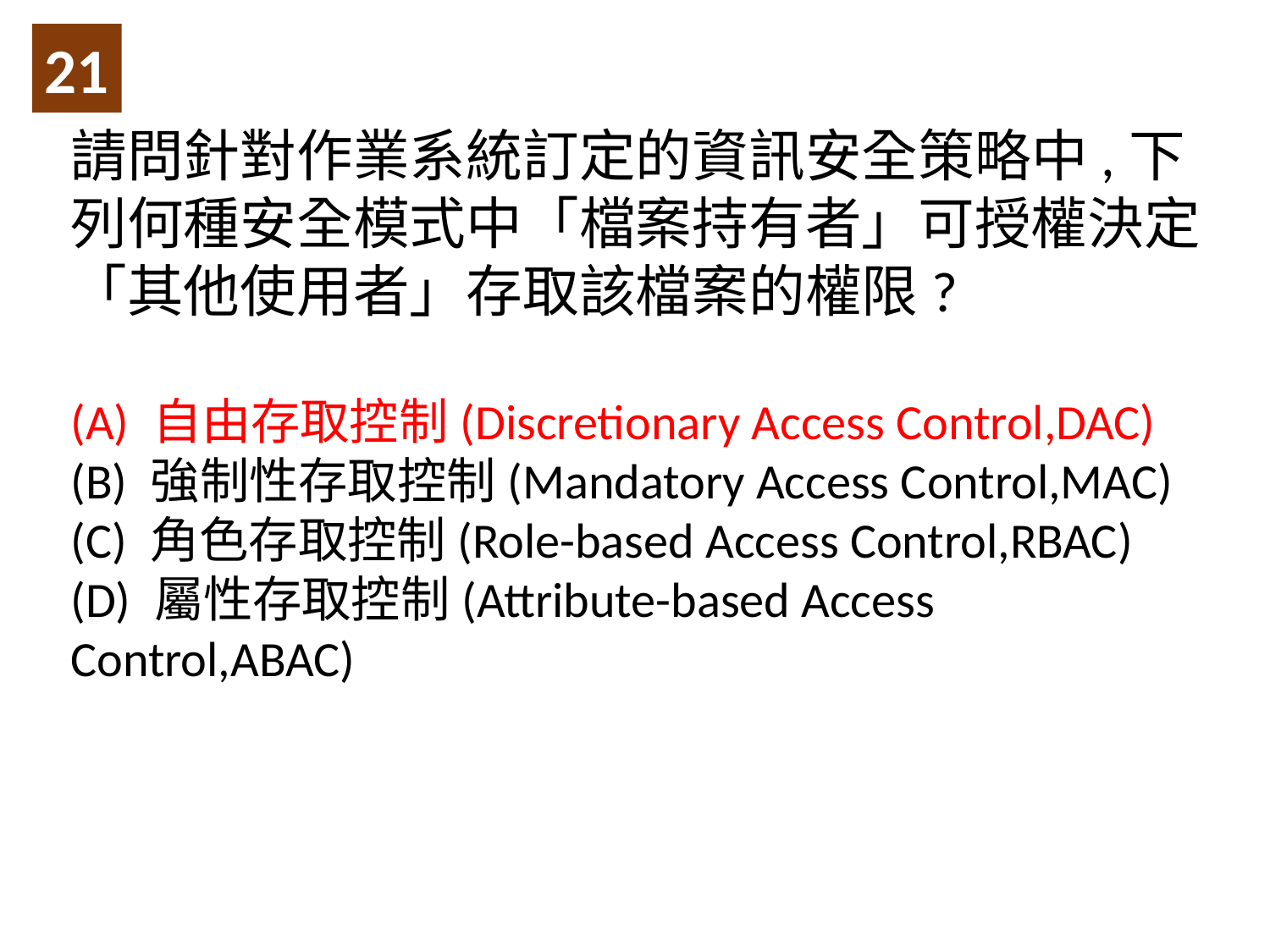

21
請問針對作業系統訂定的資訊安全策略中,下列何種安全模式中「檔案持有者」可授權決定「其他使用者」存取該檔案的權限?

(A) 自由存取控制(Discretionary Access Control,DAC)
(B) 強制性存取控制(Mandatory Access Control,MAC)
(C) 角色存取控制(Role-based Access Control,RBAC)
(D) 屬性存取控制(Attribute-based Access Control,ABAC)